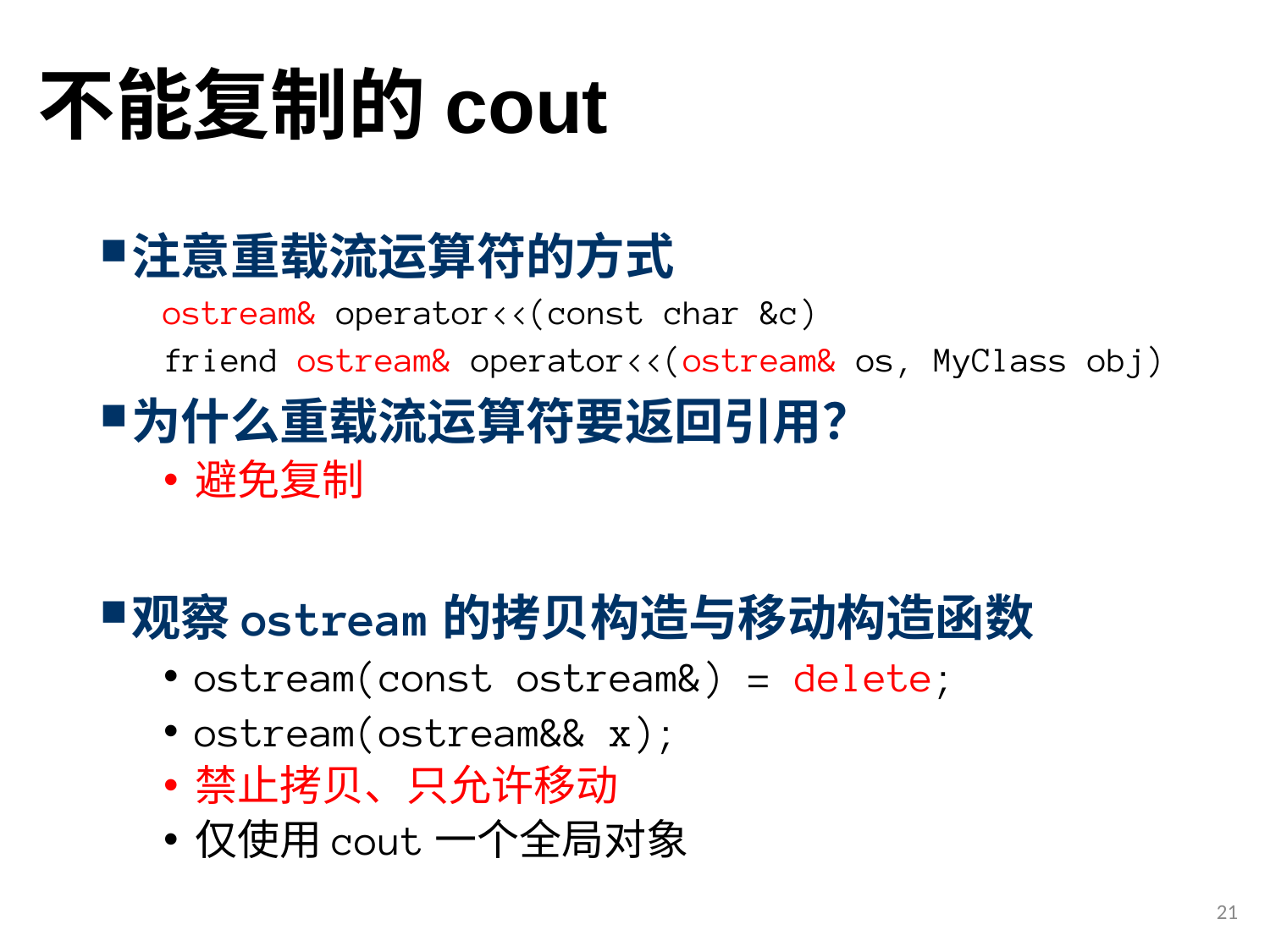

# 不能复制的cout
注意重载流运算符的方式
ostream& operator<<(const char &c)
friend ostream& operator<<(ostream& os, MyClass obj)
为什么重载流运算符要返回引用？
避免复制

观察ostream的拷贝构造与移动构造函数
ostream(const ostream&) = delete;
ostream(ostream&& x);
禁止拷贝、只允许移动
仅使用cout一个全局对象

21